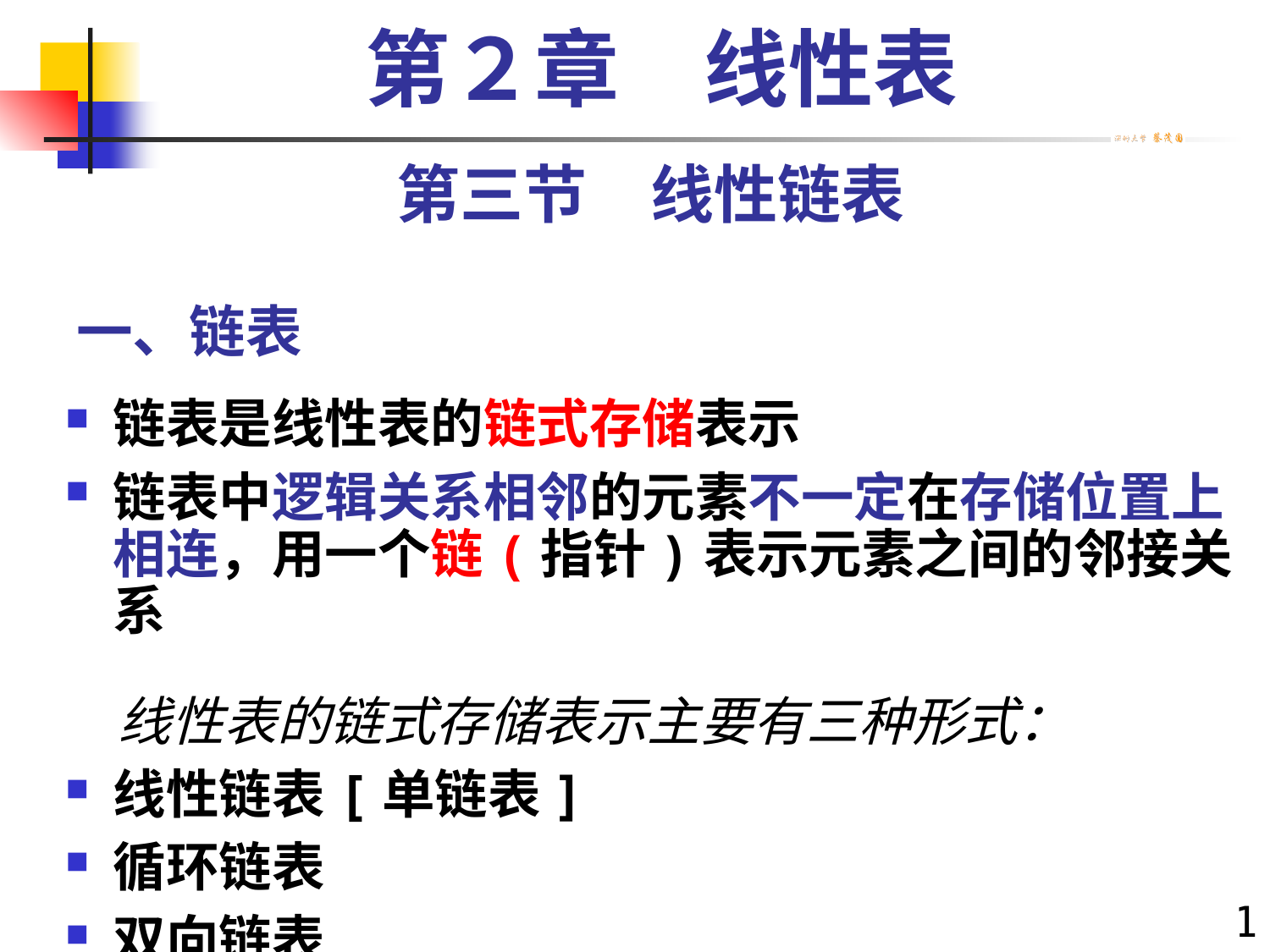

第２章　线性表
第三节　线性链表
# 一、链表
链表是线性表的链式存储表示
链表中逻辑关系相邻的元素不一定在存储位置上相连，用一个链(指针)表示元素之间的邻接关系
　线性表的链式存储表示主要有三种形式：
线性链表[单链表]
循环链表
双向链表
1